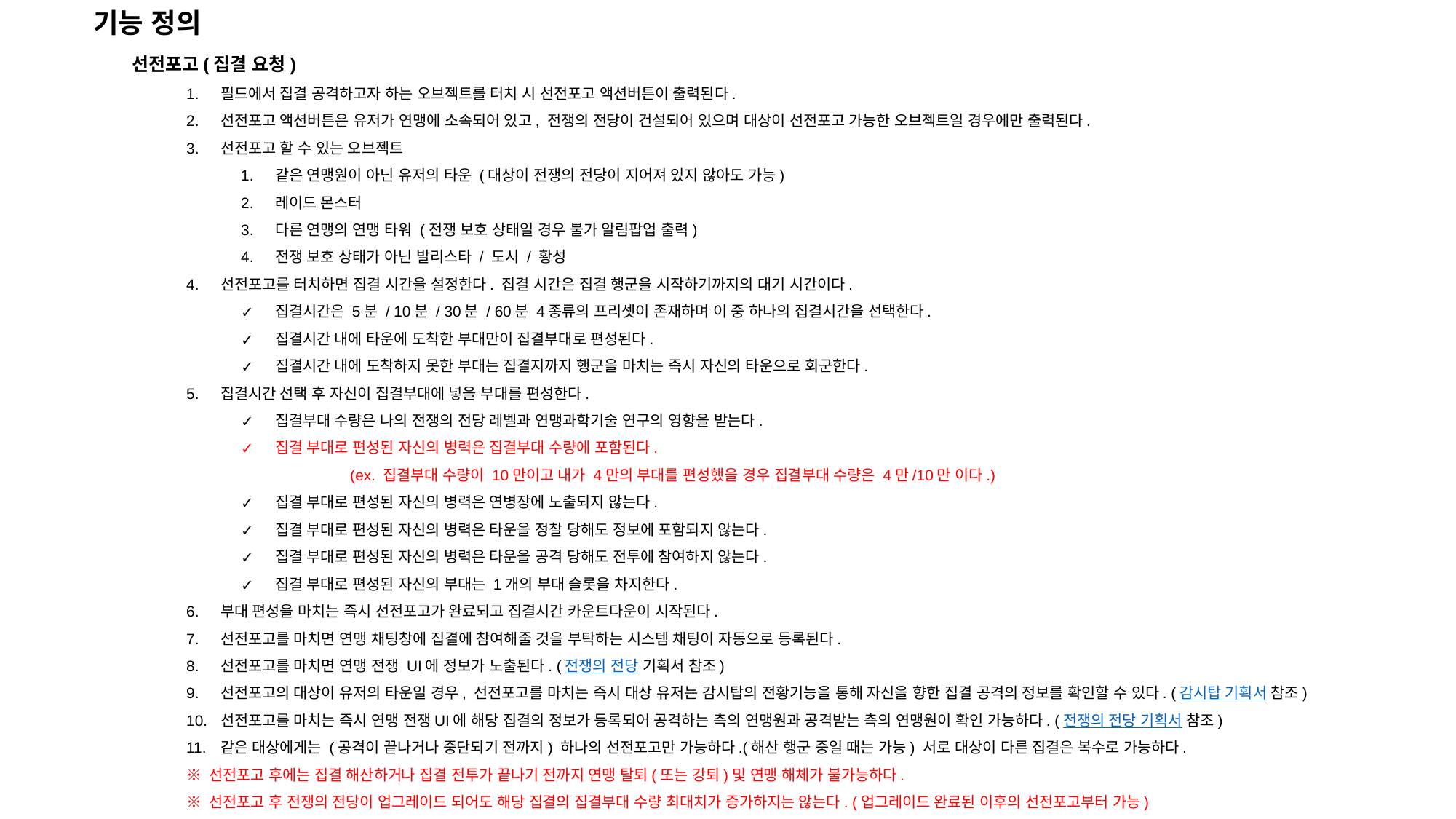

기능 정의
선전포고(집결 요청)
필드에서 집결 공격하고자 하는 오브젝트를 터치 시 선전포고 액션버튼이 출력된다.
선전포고 액션버튼은 유저가 연맹에 소속되어 있고, 전쟁의 전당이 건설되어 있으며 대상이 선전포고 가능한 오브젝트일 경우에만 출력된다.
선전포고 할 수 있는 오브젝트
같은 연맹원이 아닌 유저의 타운 (대상이 전쟁의 전당이 지어져 있지 않아도 가능)
레이드 몬스터
다른 연맹의 연맹 타워 (전쟁 보호 상태일 경우 불가 알림팝업 출력)
전쟁 보호 상태가 아닌 발리스타 / 도시 / 황성
선전포고를 터치하면 집결 시간을 설정한다. 집결 시간은 집결 행군을 시작하기까지의 대기 시간이다.
집결시간은 5분 / 10분 / 30분 / 60분 4종류의 프리셋이 존재하며 이 중 하나의 집결시간을 선택한다.
집결시간 내에 타운에 도착한 부대만이 집결부대로 편성된다.
집결시간 내에 도착하지 못한 부대는 집결지까지 행군을 마치는 즉시 자신의 타운으로 회군한다.
집결시간 선택 후 자신이 집결부대에 넣을 부대를 편성한다.
집결부대 수량은 나의 전쟁의 전당 레벨과 연맹과학기술 연구의 영향을 받는다.
집결 부대로 편성된 자신의 병력은 집결부대 수량에 포함된다.
	(ex. 집결부대 수량이 10만이고 내가 4만의 부대를 편성했을 경우 집결부대 수량은 4만/10만 이다.)
집결 부대로 편성된 자신의 병력은 연병장에 노출되지 않는다.
집결 부대로 편성된 자신의 병력은 타운을 정찰 당해도 정보에 포함되지 않는다.
집결 부대로 편성된 자신의 병력은 타운을 공격 당해도 전투에 참여하지 않는다.
집결 부대로 편성된 자신의 부대는 1개의 부대 슬롯을 차지한다.
부대 편성을 마치는 즉시 선전포고가 완료되고 집결시간 카운트다운이 시작된다.
선전포고를 마치면 연맹 채팅창에 집결에 참여해줄 것을 부탁하는 시스템 채팅이 자동으로 등록된다.
선전포고를 마치면 연맹 전쟁 UI에 정보가 노출된다. (전쟁의 전당 기획서 참조)
선전포고의 대상이 유저의 타운일 경우, 선전포고를 마치는 즉시 대상 유저는 감시탑의 전황기능을 통해 자신을 향한 집결 공격의 정보를 확인할 수 있다. (감시탑 기획서 참조)
선전포고를 마치는 즉시 연맹 전쟁UI에 해당 집결의 정보가 등록되어 공격하는 측의 연맹원과 공격받는 측의 연맹원이 확인 가능하다. (전쟁의 전당 기획서 참조)
같은 대상에게는 (공격이 끝나거나 중단되기 전까지) 하나의 선전포고만 가능하다.(해산 행군 중일 때는 가능) 서로 대상이 다른 집결은 복수로 가능하다.
※ 선전포고 후에는 집결 해산하거나 집결 전투가 끝나기 전까지 연맹 탈퇴(또는 강퇴)및 연맹 해체가 불가능하다.
※ 선전포고 후 전쟁의 전당이 업그레이드 되어도 해당 집결의 집결부대 수량 최대치가 증가하지는 않는다. (업그레이드 완료된 이후의 선전포고부터 가능)